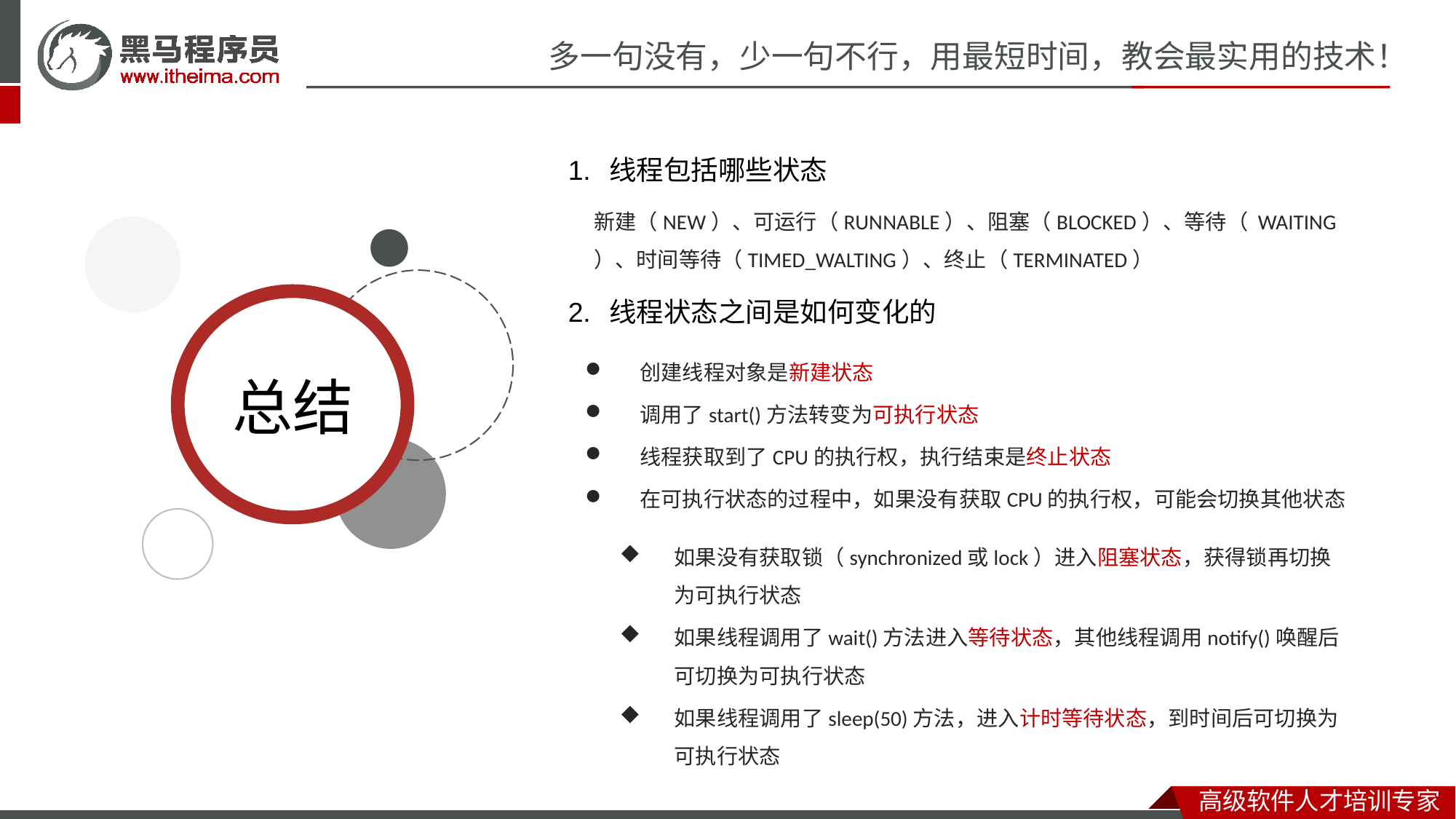

线程包括哪些状态

线程状态之间是如何变化的
新建（NEW）、可运行（RUNNABLE）、阻塞（BLOCKED）、等待（ WAITING ）、时间等待（TIMED_WALTING）、终止（TERMINATED）
创建线程对象是新建状态
调用了start()方法转变为可执行状态
线程获取到了CPU的执行权，执行结束是终止状态
在可执行状态的过程中，如果没有获取CPU的执行权，可能会切换其他状态
如果没有获取锁（synchronized或lock）进入阻塞状态，获得锁再切换为可执行状态
如果线程调用了wait()方法进入等待状态，其他线程调用notify()唤醒后可切换为可执行状态
如果线程调用了sleep(50)方法，进入计时等待状态，到时间后可切换为可执行状态